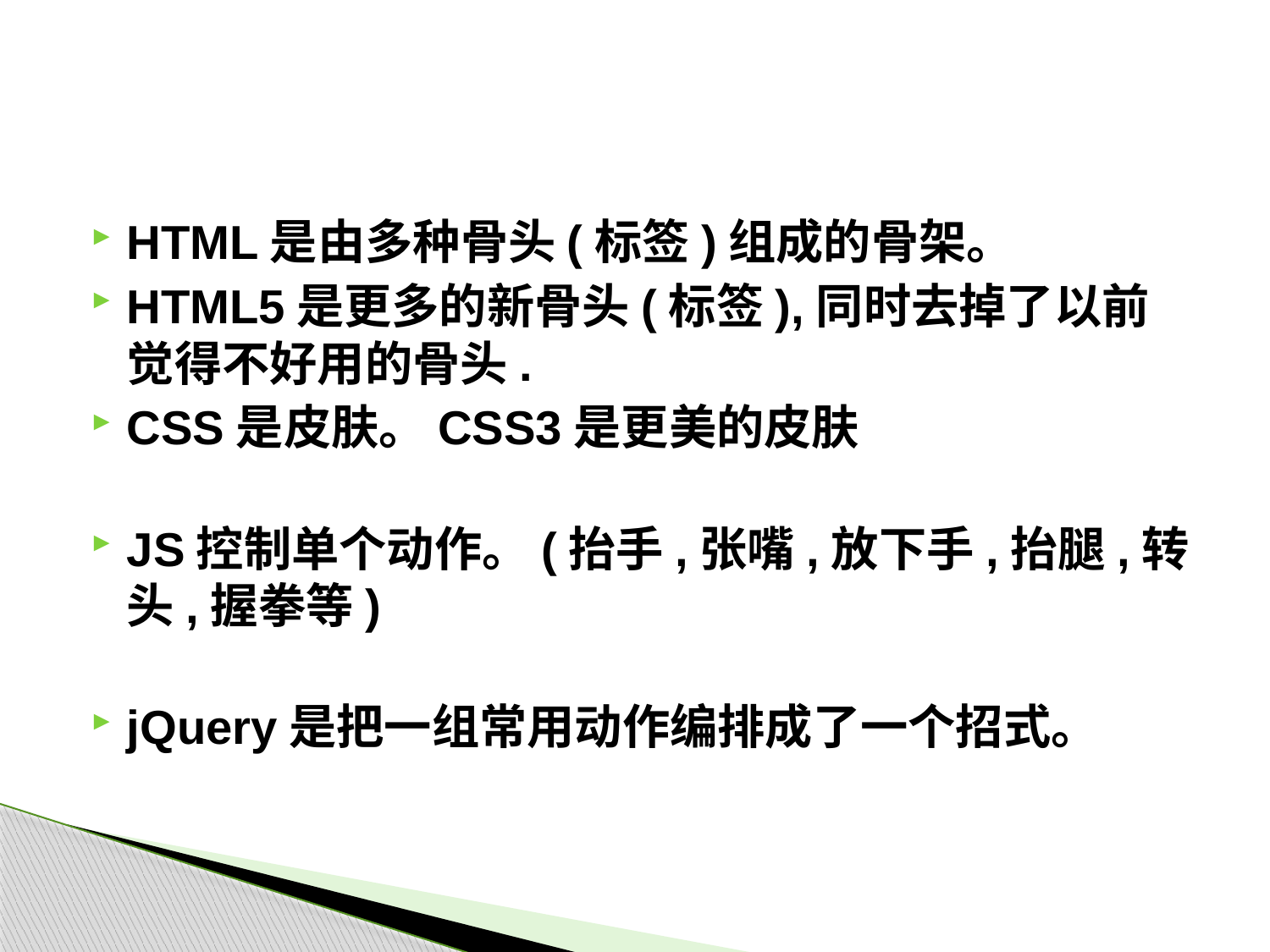

#
HTML是由多种骨头(标签)组成的骨架。
HTML5是更多的新骨头(标签),同时去掉了以前觉得不好用的骨头.
CSS是皮肤。CSS3是更美的皮肤
JS控制单个动作。(抬手,张嘴,放下手,抬腿,转头,握拳等)
jQuery是把一组常用动作编排成了一个招式。